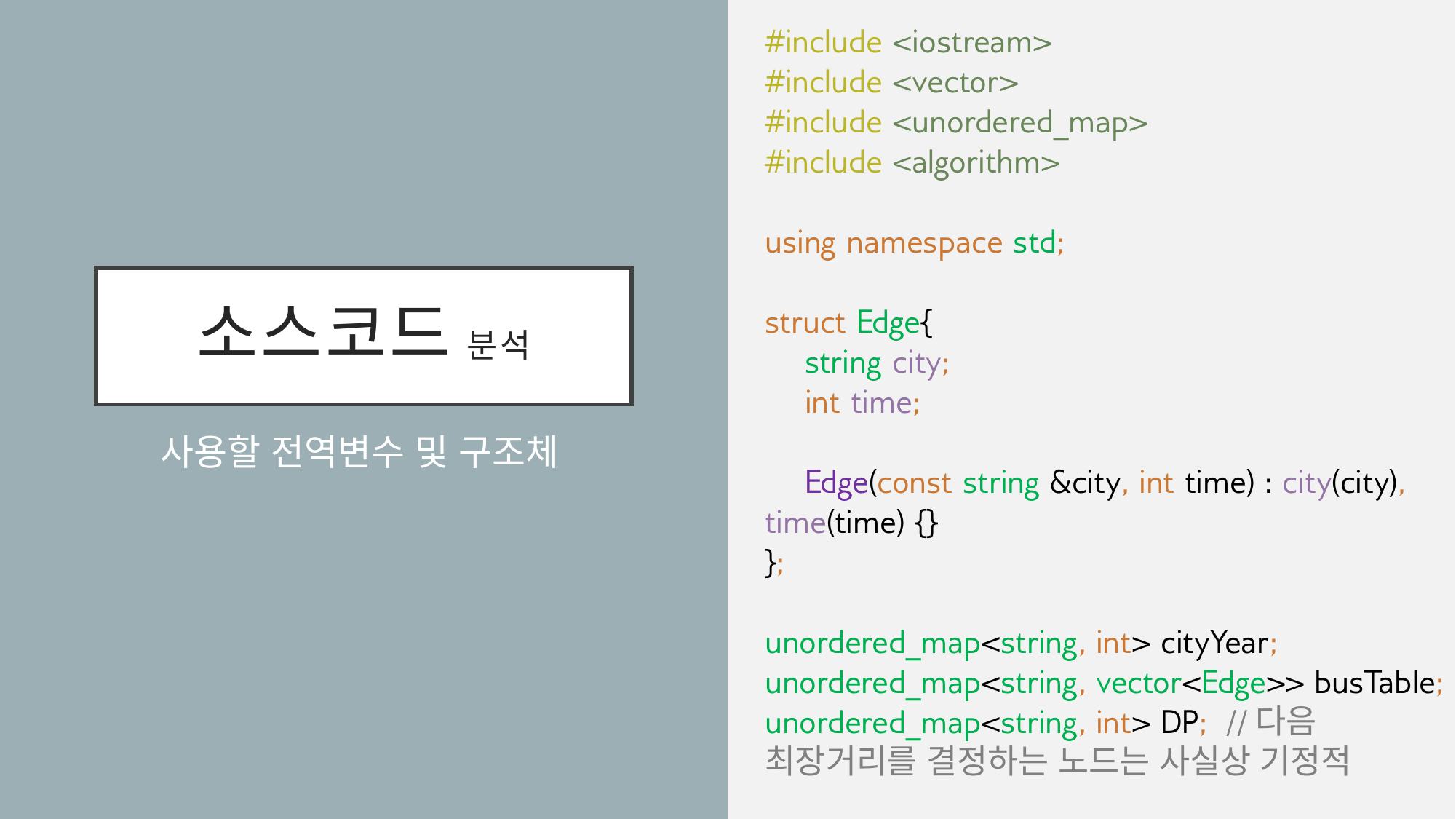

#include <iostream>
#include <vector>
#include <unordered_map>
#include <algorithm>
using namespace std;
struct Edge{
    string city;
    int time;
    Edge(const string &city, int time) : city(city), time(time) {}
};
unordered_map<string, int> cityYear;
unordered_map<string, vector<Edge>> busTable;
unordered_map<string, int> DP;  //다음 최장거리를 결정하는 노드는 사실상 기정적
# 소스코드 분석
사용할 전역변수 및 구조체